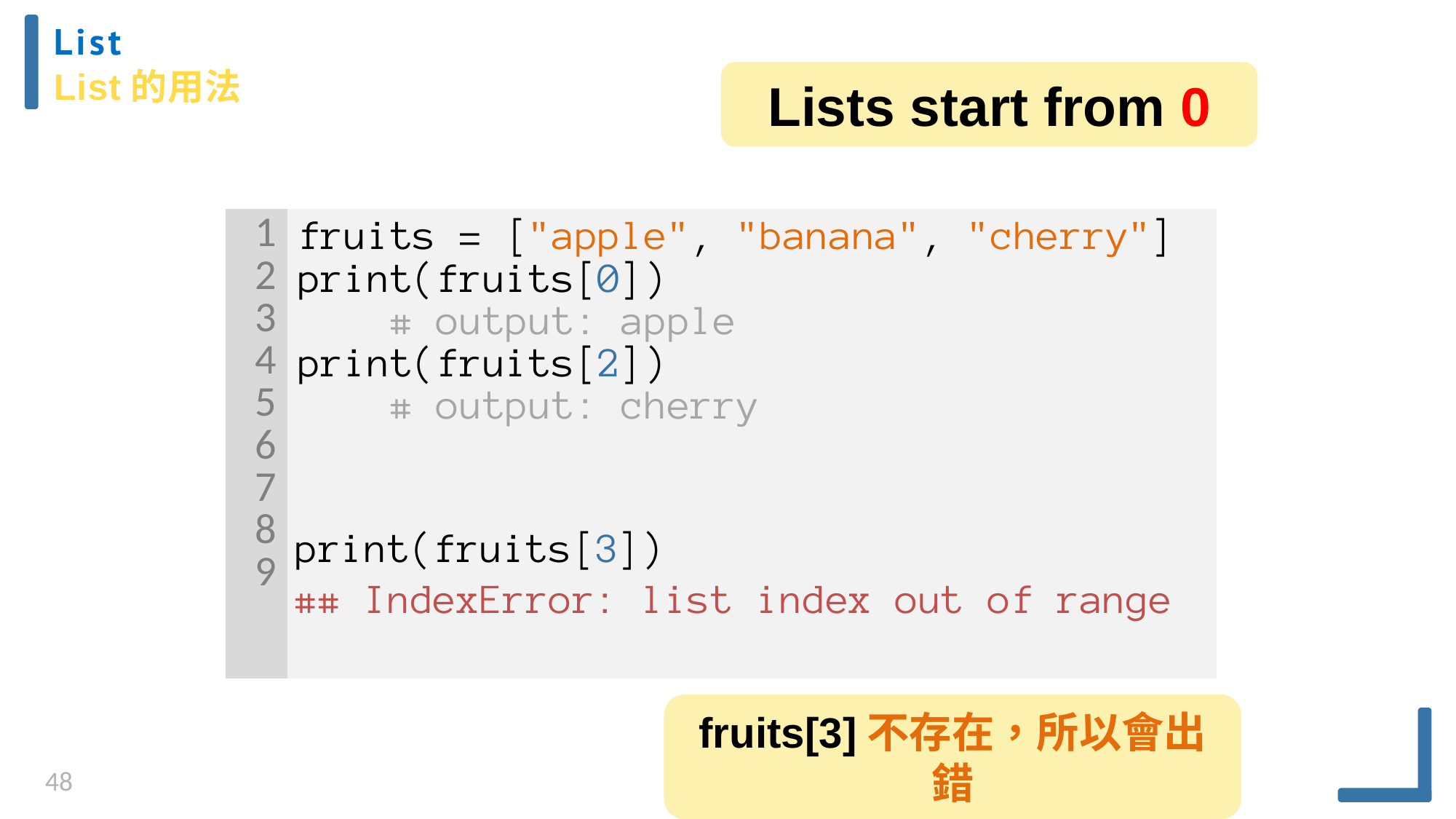

List
List的用法
Lists start from 0
| 1 2 3 4567 89 | fruits = ["apple", "banana", "cherry"] print(fruits[0]) # output: apple print(fruits[2]) # output: cherry |
| --- | --- |
print(fruits[3])
## IndexError: list index out of range
fruits[3]不存在，所以會出錯

48